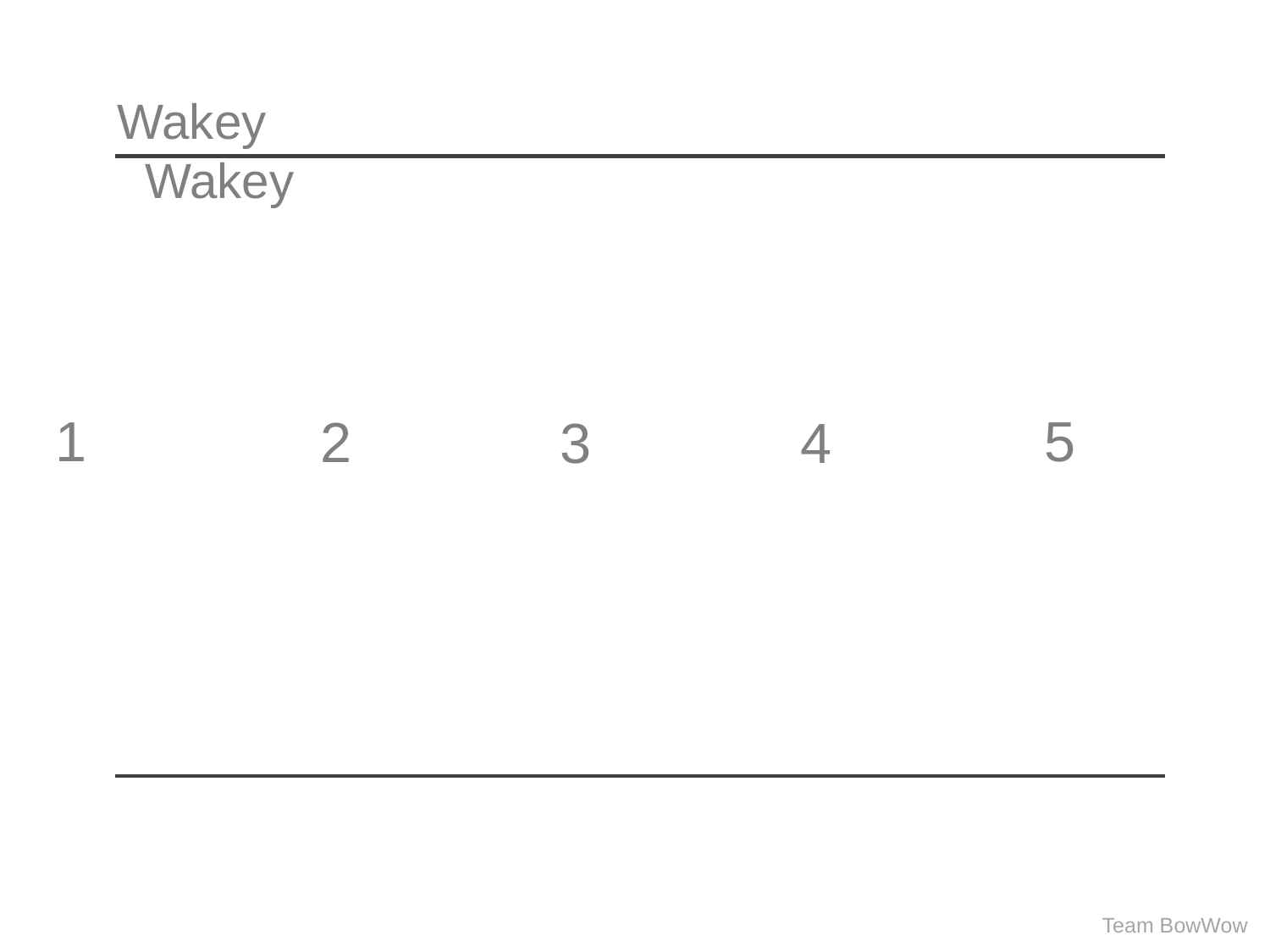

Wakey
  Wakey
일정대비
진행결과분석

구현내용
5
1
2
3
4
팀원 평가
프로젝트
필요성
아쉬운점
Team BowWow